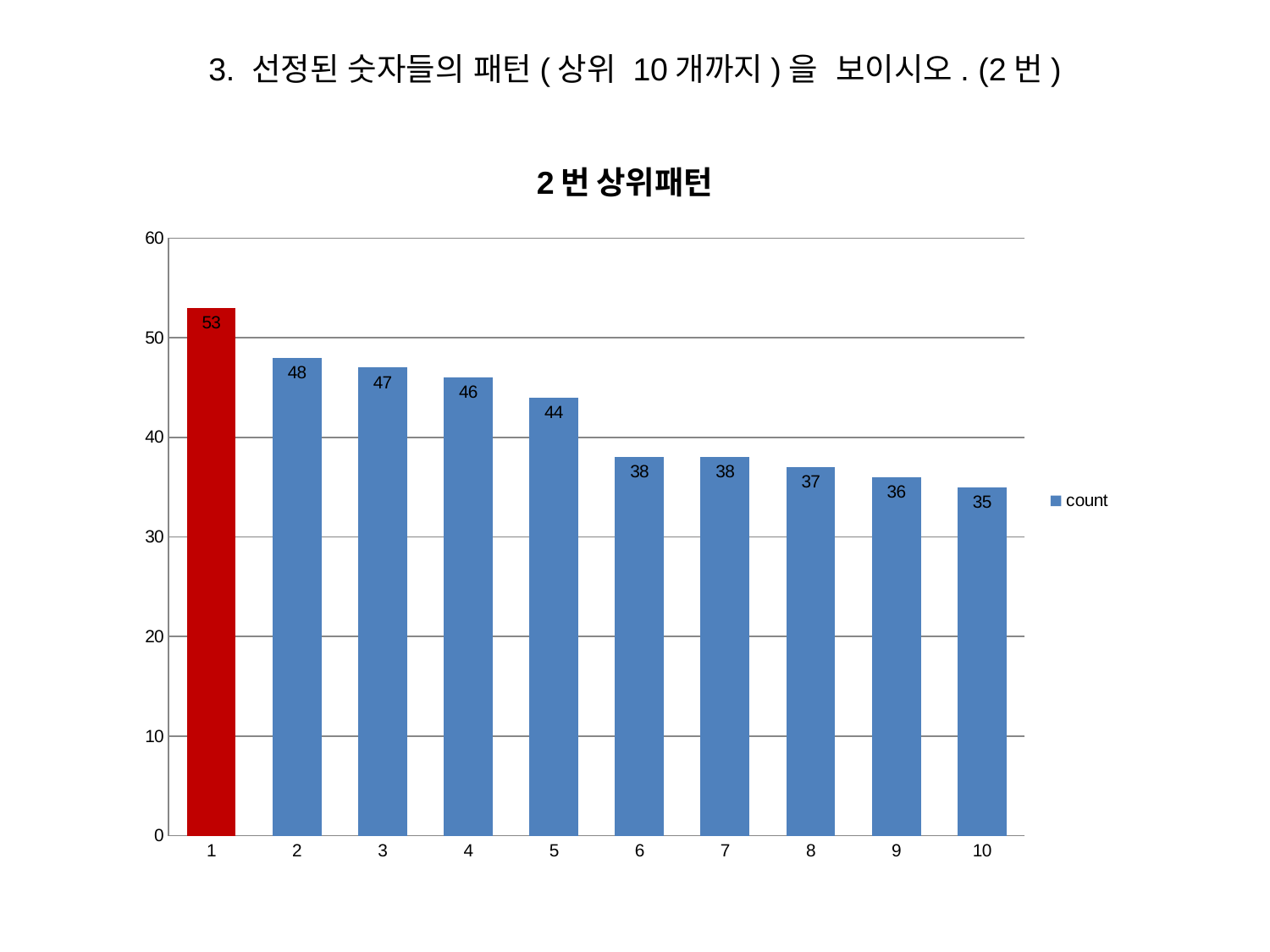

3. 선정된 숫자들의 패턴(상위 10개까지)을  보이시오. (2번)

### Chart: 2번 상위패턴

| Category | count |
|---|---|